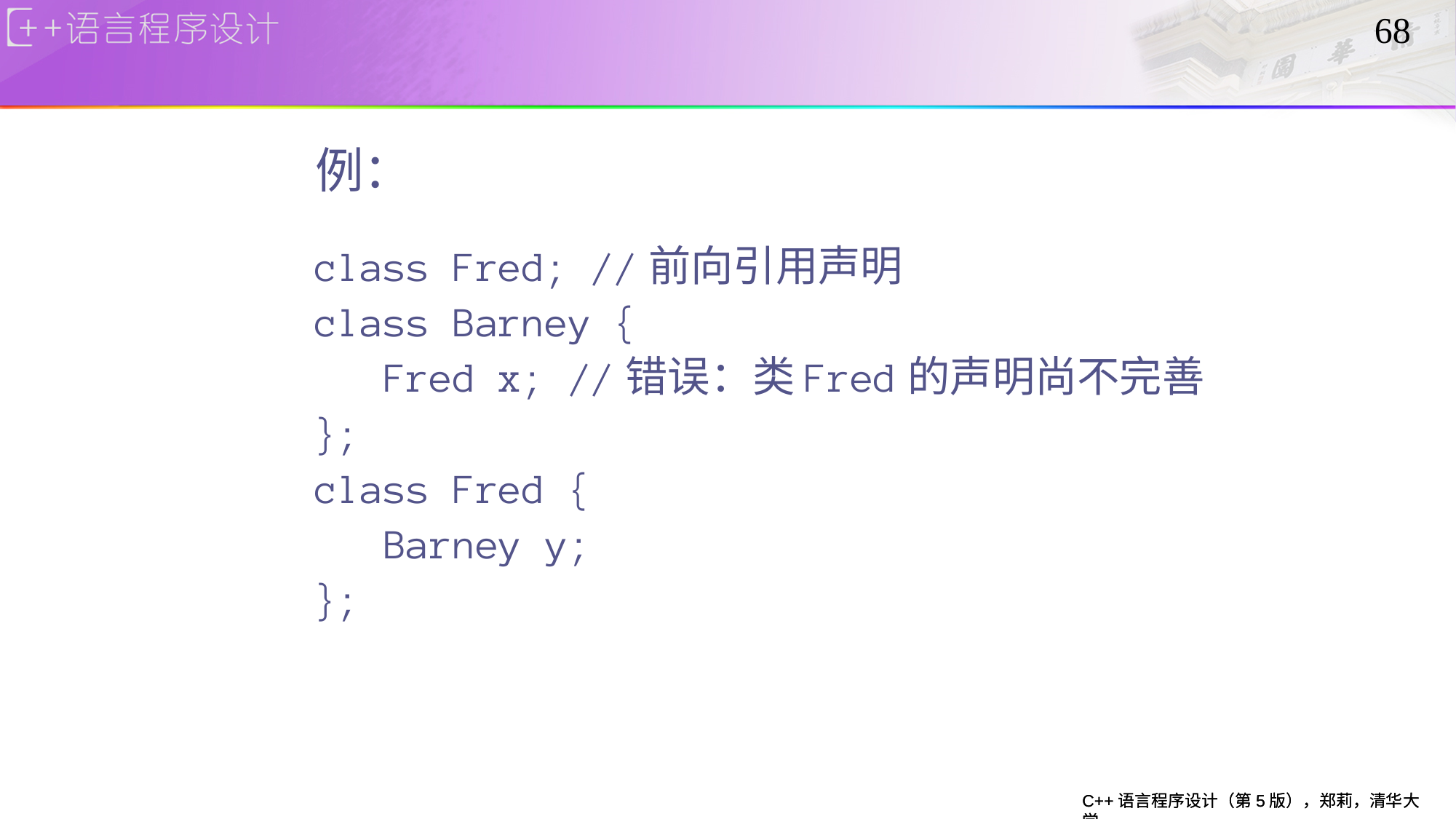

例：
class Fred; //前向引用声明
class Barney {
   Fred x; //错误：类Fred的声明尚不完善
};
class Fred {
   Barney y;
};